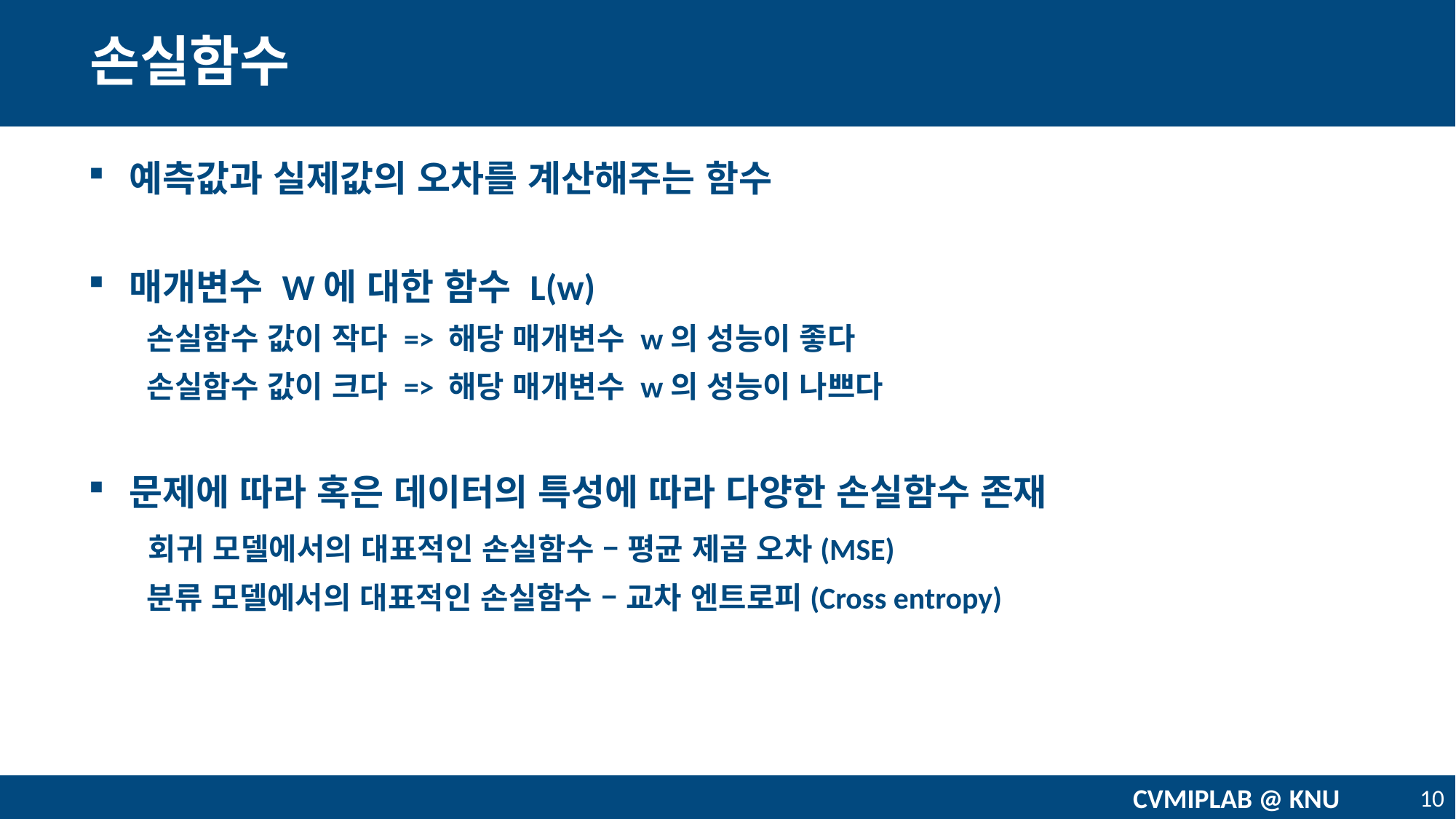

# 손실함수

예측값과 실제값의 오차를 계산해주는 함수

매개변수 W에 대한 함수 L(w)
      손실함수 값이 작다 => 해당 매개변수 w의 성능이 좋다
      손실함수 값이 크다 => 해당 매개변수 w의 성능이 나쁘다

문제에 따라 혹은 데이터의 특성에 따라 다양한 손실함수 존재
      회귀 모델에서의 대표적인 손실함수 – 평균 제곱 오차(MSE)
      분류 모델에서의 대표적인 손실함수 – 교차 엔트로피(Cross entropy)
CVMIPLAB @ KNU
10